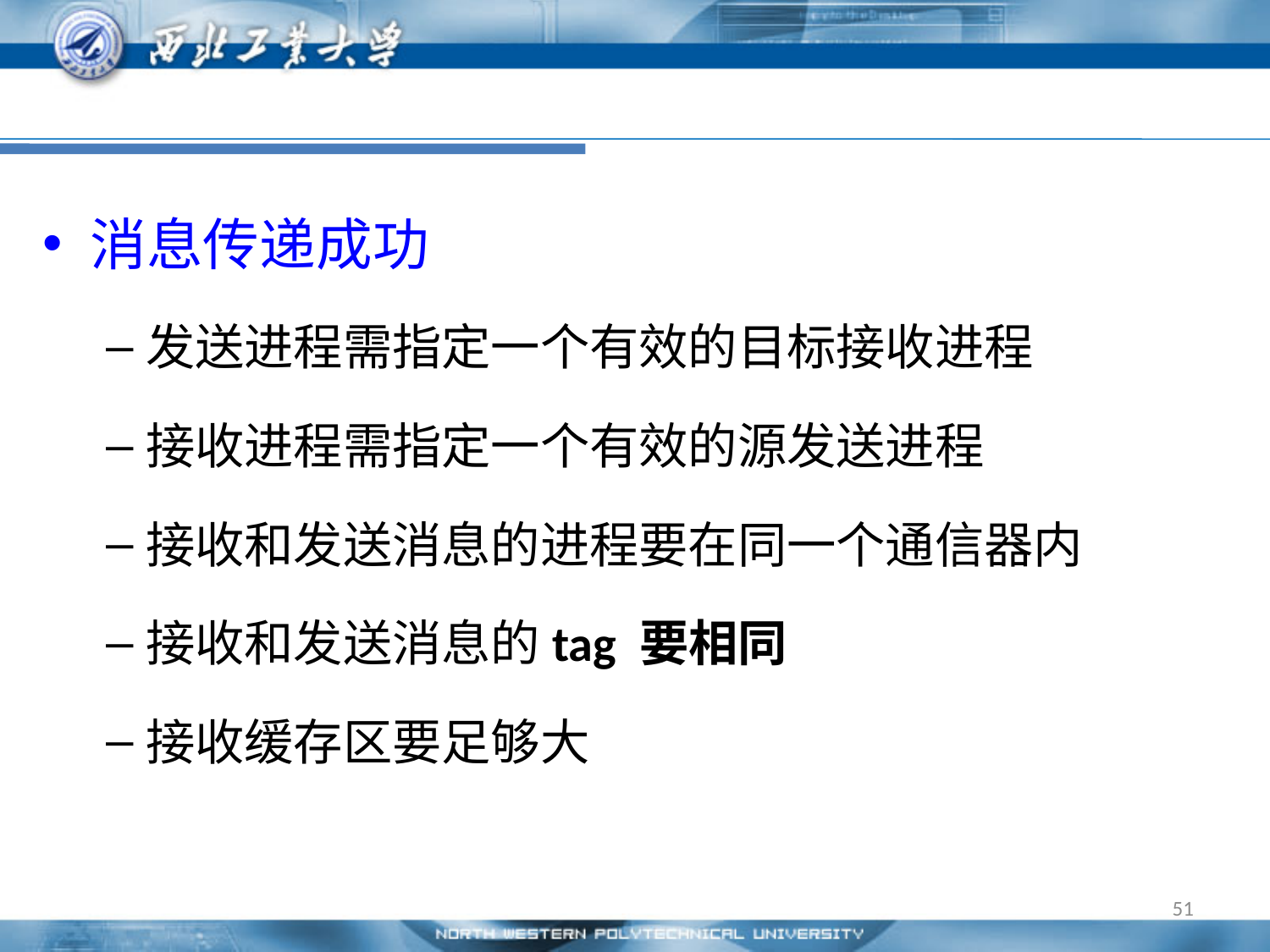

#
消息传递成功
发送进程需指定一个有效的目标接收进程
接收进程需指定一个有效的源发送进程
接收和发送消息的进程要在同一个通信器内
接收和发送消息的tag 要相同
接收缓存区要足够大

51